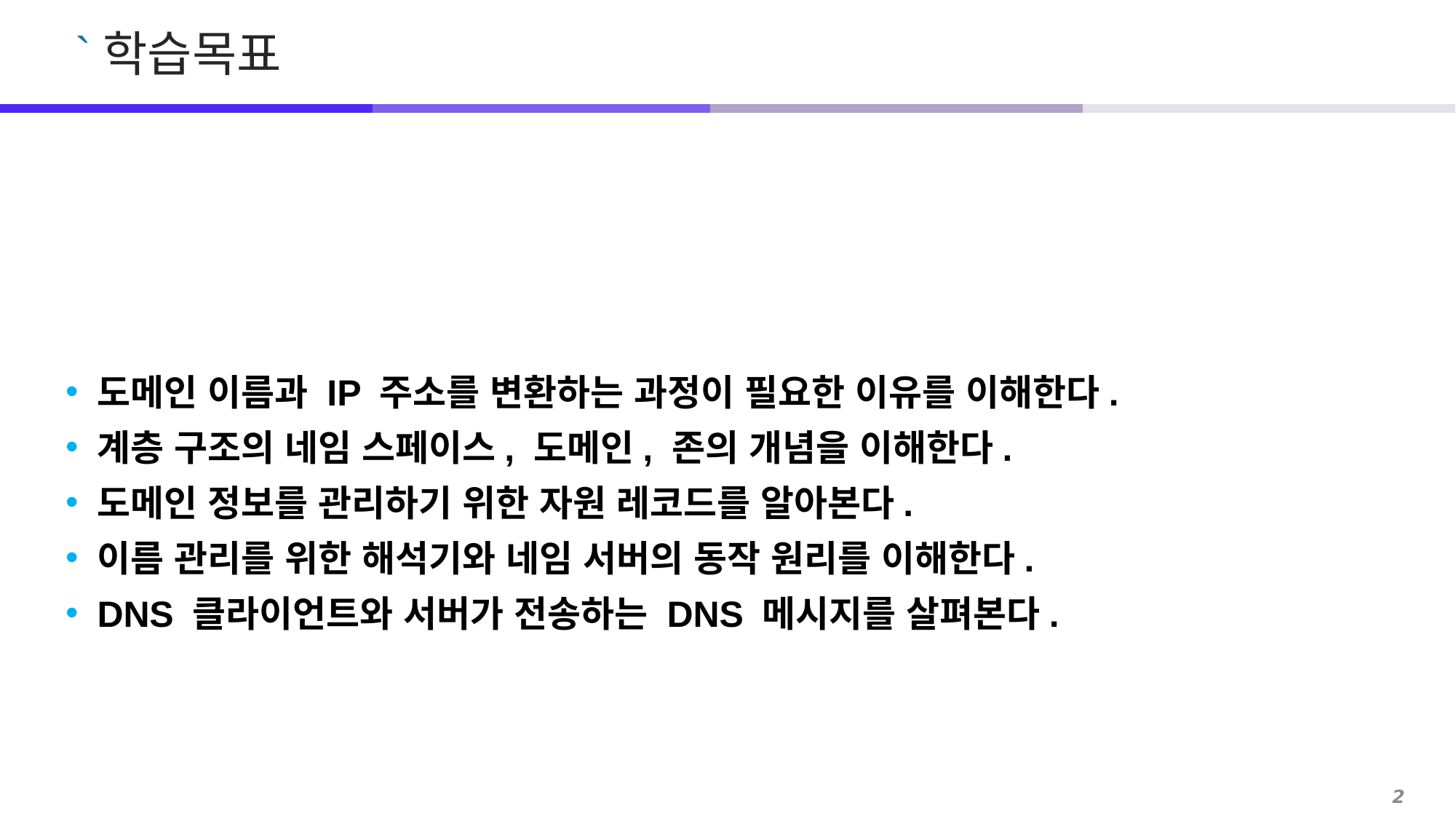

도메인 이름과 IP 주소를 변환하는 과정이 필요한 이유를 이해한다.
계층 구조의 네임 스페이스, 도메인, 존의 개념을 이해한다.
도메인 정보를 관리하기 위한 자원 레코드를 알아본다.
이름 관리를 위한 해석기와 네임 서버의 동작 원리를 이해한다.
DNS 클라이언트와 서버가 전송하는 DNS 메시지를 살펴본다.